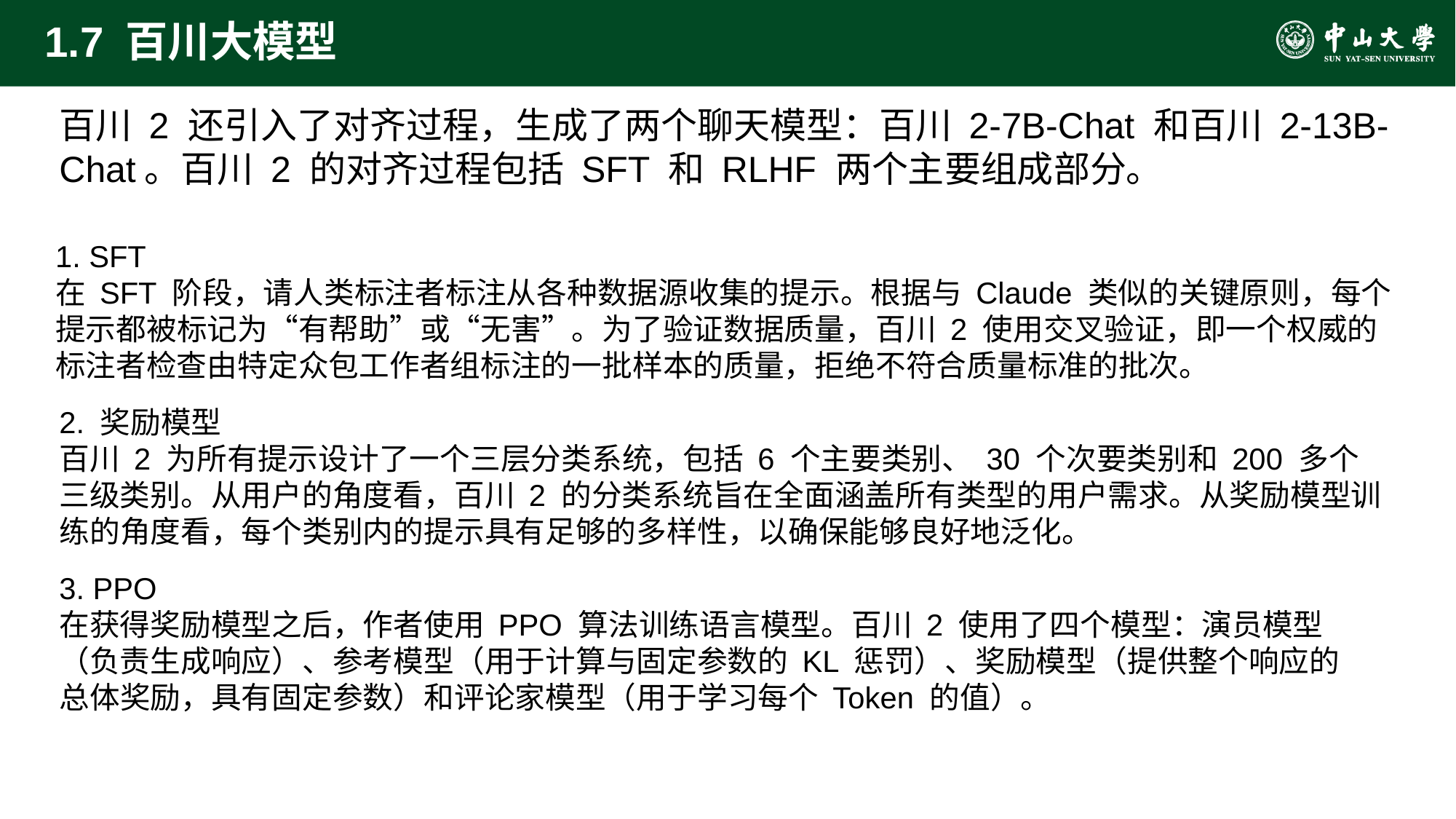

# 1.7 百川大模型
百川 2 还引入了对齐过程，生成了两个聊天模型：百川 2-7B-Chat 和百川 2-13B-Chat。百川 2 的对齐过程包括 SFT 和 RLHF 两个主要组成部分。
1. SFT
在 SFT 阶段，请人类标注者标注从各种数据源收集的提示。根据与 Claude 类似的关键原则，每个提示都被标记为“有帮助”或“无害”。为了验证数据质量，百川 2 使用交叉验证，即一个权威的标注者检查由特定众包工作者组标注的一批样本的质量，拒绝不符合质量标准的批次。
2. 奖励模型
百川 2 为所有提示设计了一个三层分类系统，包括 6 个主要类别、 30 个次要类别和 200 多个三级类别。从用户的角度看，百川 2 的分类系统旨在全面涵盖所有类型的用户需求。从奖励模型训练的角度看，每个类别内的提示具有足够的多样性，以确保能够良好地泛化。
3. PPO
在获得奖励模型之后，作者使用 PPO 算法训练语言模型。百川 2 使用了四个模型：演员模型（负责生成响应）、参考模型（用于计算与固定参数的 KL 惩罚）、奖励模型（提供整个响应的总体奖励，具有固定参数）和评论家模型（用于学习每个 Token 的值）。